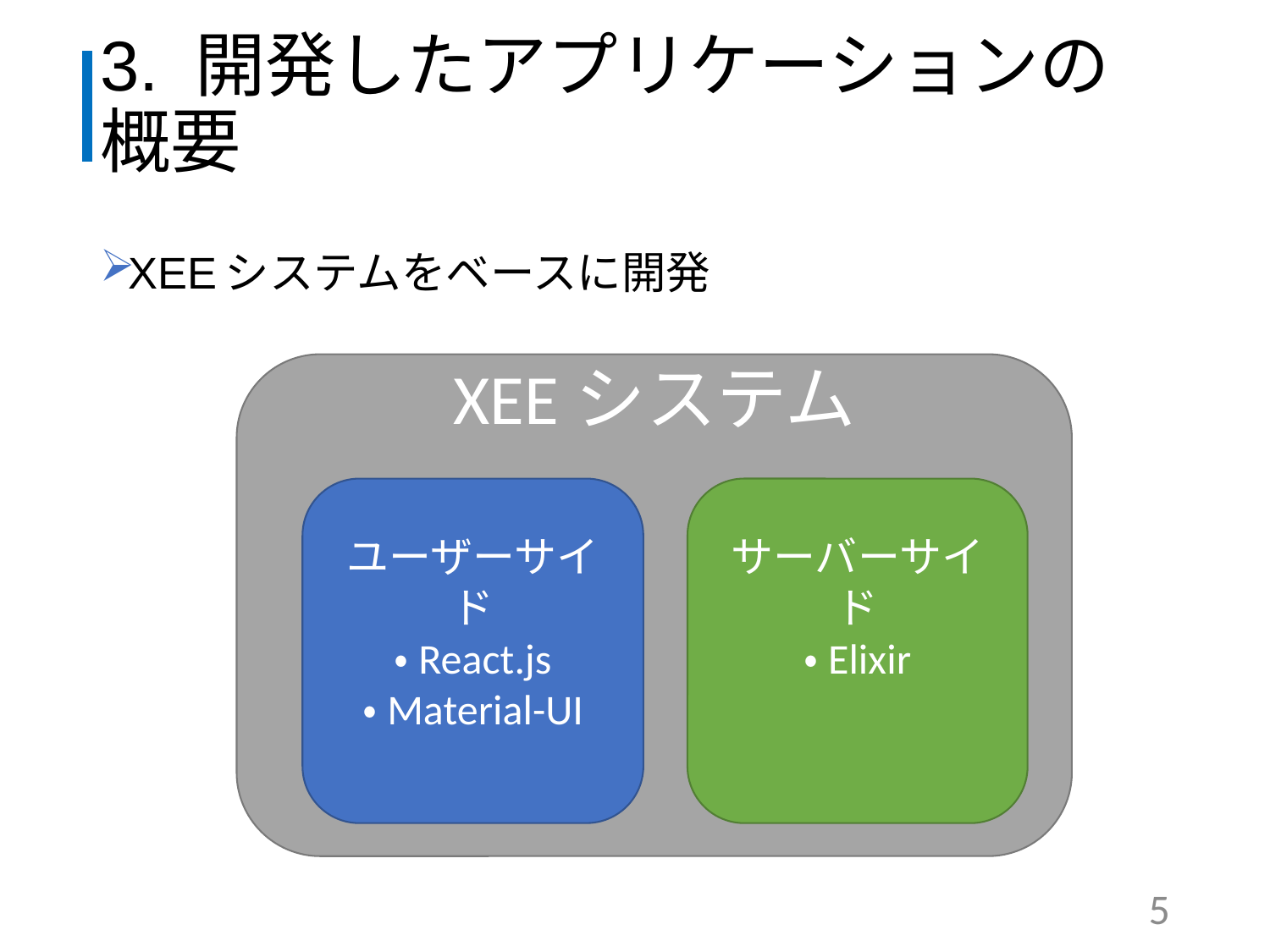

# 3. 開発したアプリケーションの概要
XEEシステムをベースに開発
XEEシステム

ユーザーサイド
・React.js
・Material-UI

サーバーサイド
・Elixir

5